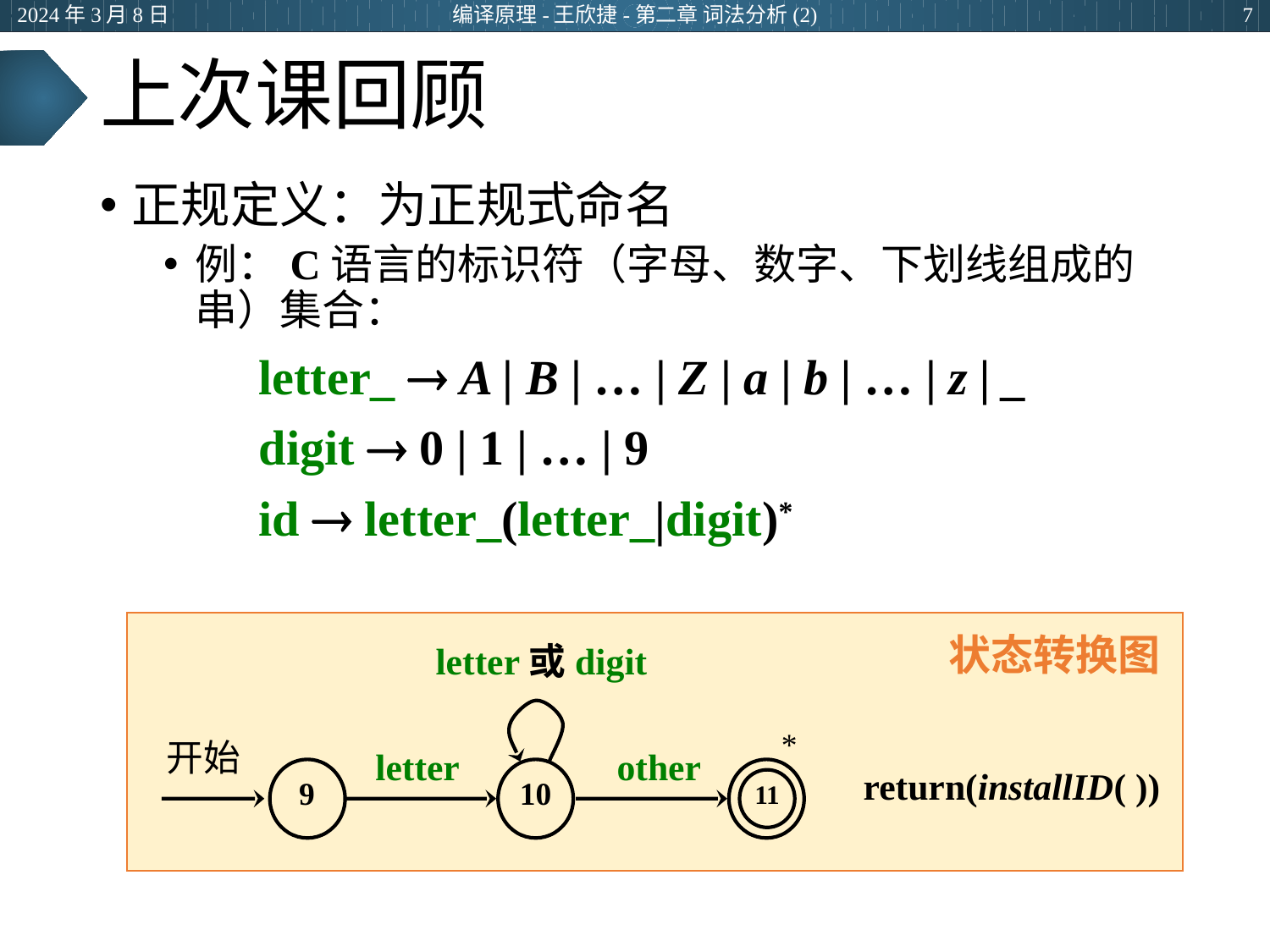

2024年3月8日
编译原理-王欣捷-第二章 词法分析(2)
7
# 上次课回顾
正规定义：为正规式命名
例：C语言的标识符（字母、数字、下划线组成的串）集合：
		letter_ → A | B | … | Z | a | b | … | z | _
		digit → 0 | 1 | … | 9
		id → letter_(letter_|digit)*

状态转换图
letter或digit

*
开始
letter
other
9
10

11
return(installID( ))